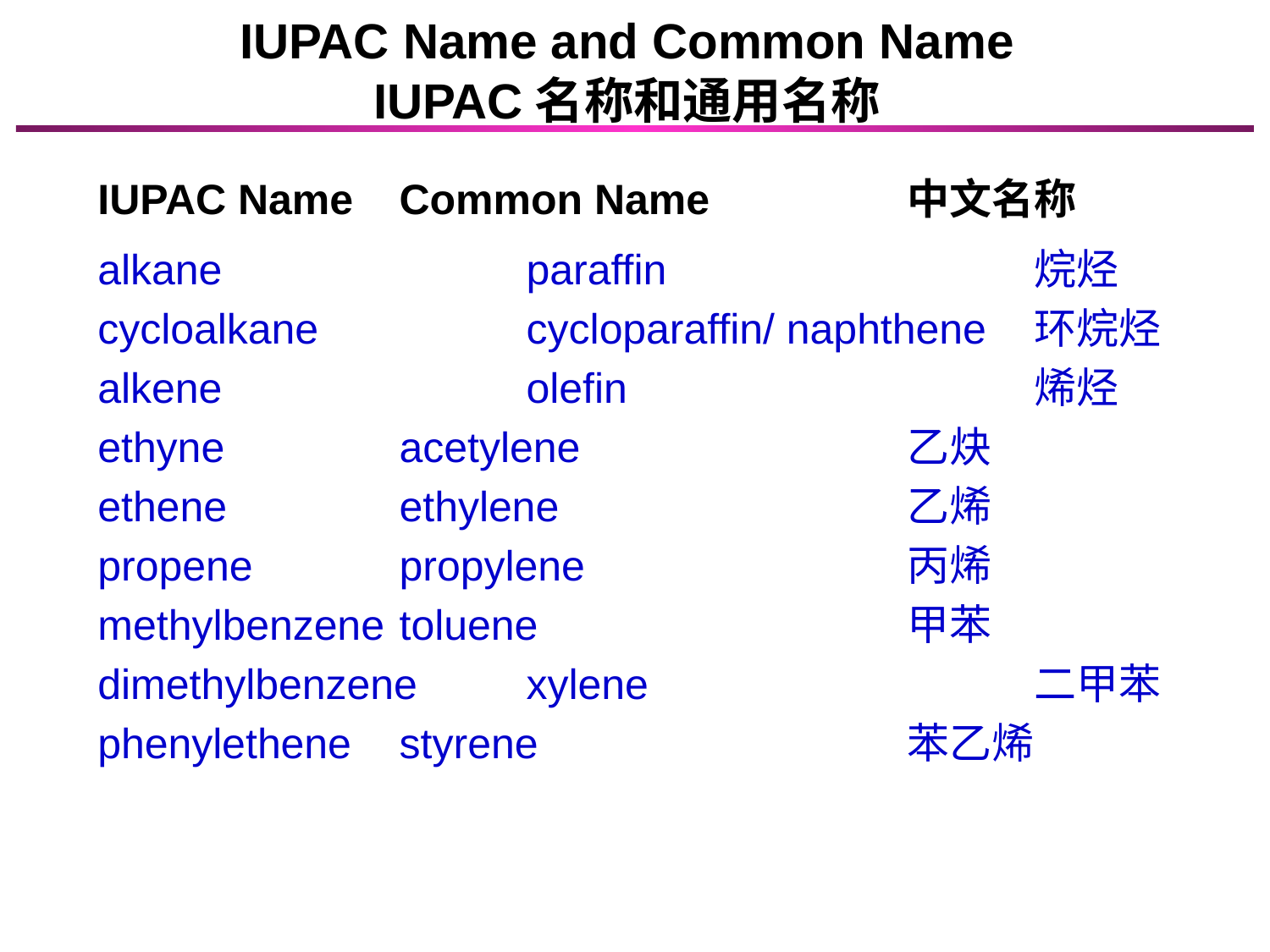

IUPAC Name and Common Name
IUPAC名称和通用名称

IUPAC Name 	Common Name		中文名称
alkane			paraffin			烷烃
cycloalkane 		cycloparaffin/ naphthene 	环烷烃
alkene			olefin				烯烃
ethyne 		acetylene			乙炔
ethene		ethylene			乙烯
propene		propylene			丙烯
methylbenzene	toluene			甲苯
dimethylbenzene	xylene				二甲苯
phenylethene	styrene			苯乙烯